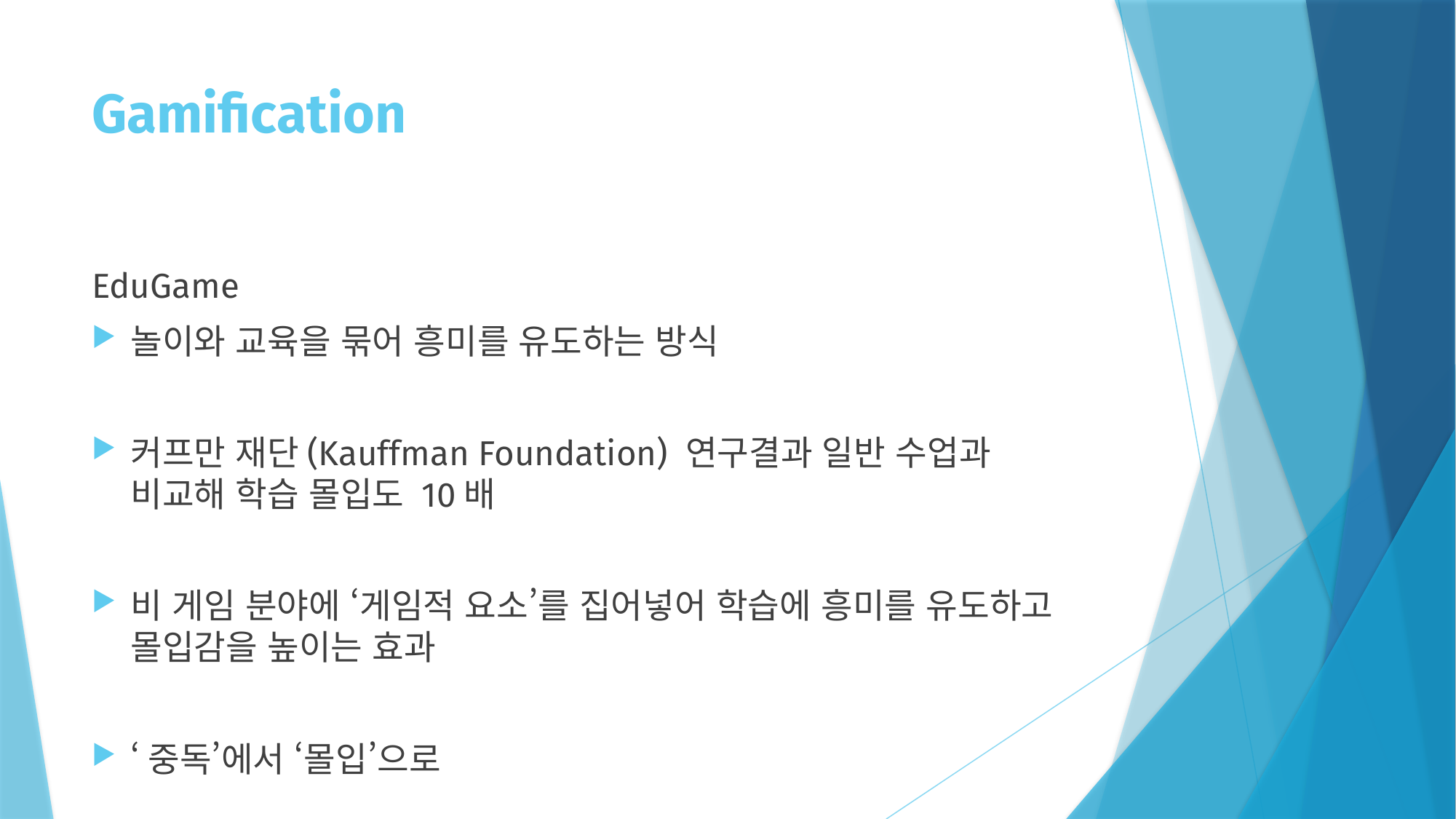

# Gamification
EduGame
놀이와 교육을 묶어 흥미를 유도하는 방식

커프만 재단(Kauffman Foundation) 연구결과 일반 수업과 비교해 학습 몰입도 10배

비 게임 분야에 ‘게임적 요소’를 집어넣어 학습에 흥미를 유도하고 몰입감을 높이는 효과

‘중독’에서 ‘몰입’으로